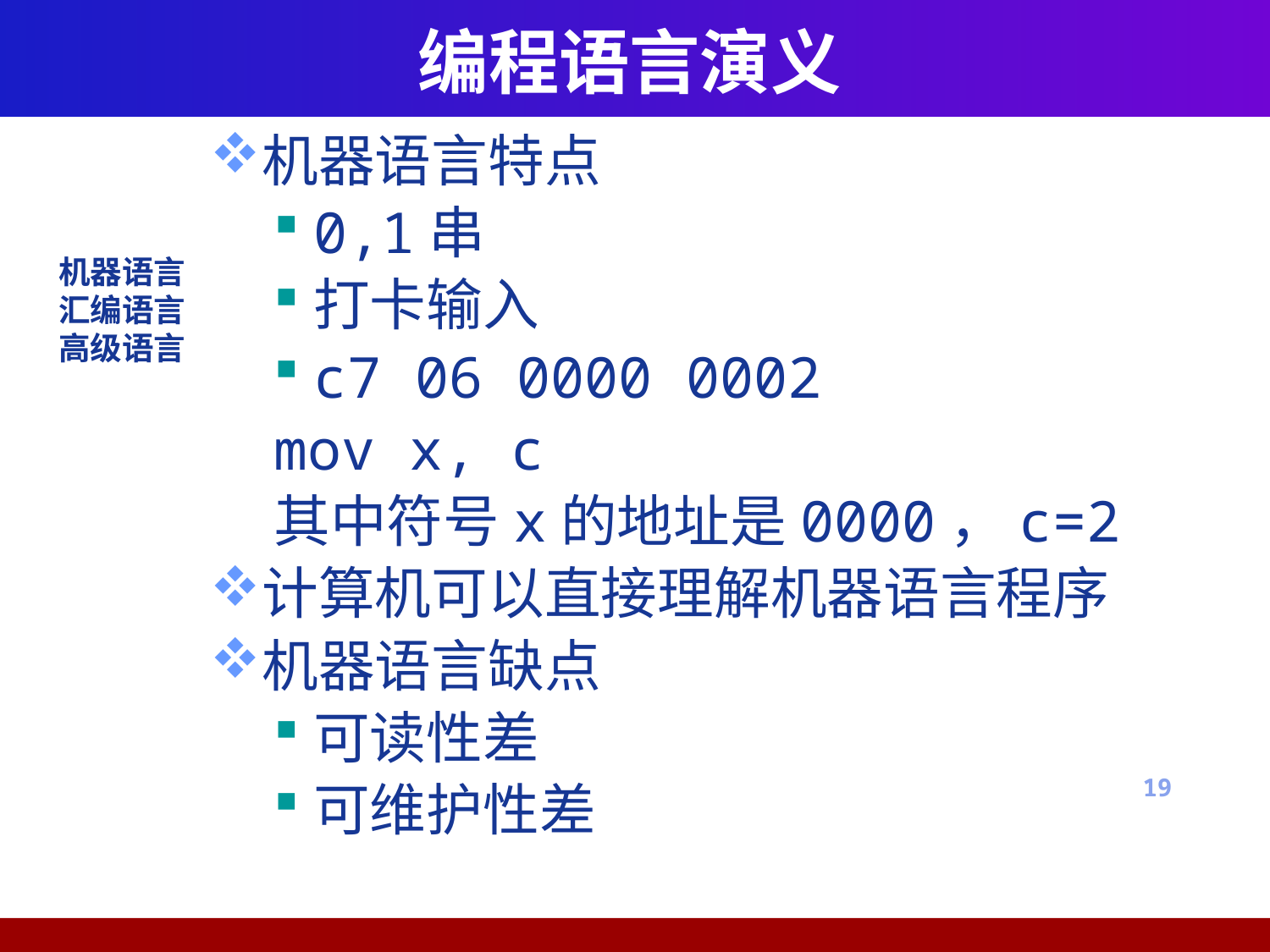

# 编程语言演义
机器语言特点
0,1串
打卡输入
c7 06 0000 0002
mov x, c
其中符号x的地址是0000，c=2
计算机可以直接理解机器语言程序
机器语言缺点
可读性差
可维护性差
机器语言
汇编语言
高级语言
19